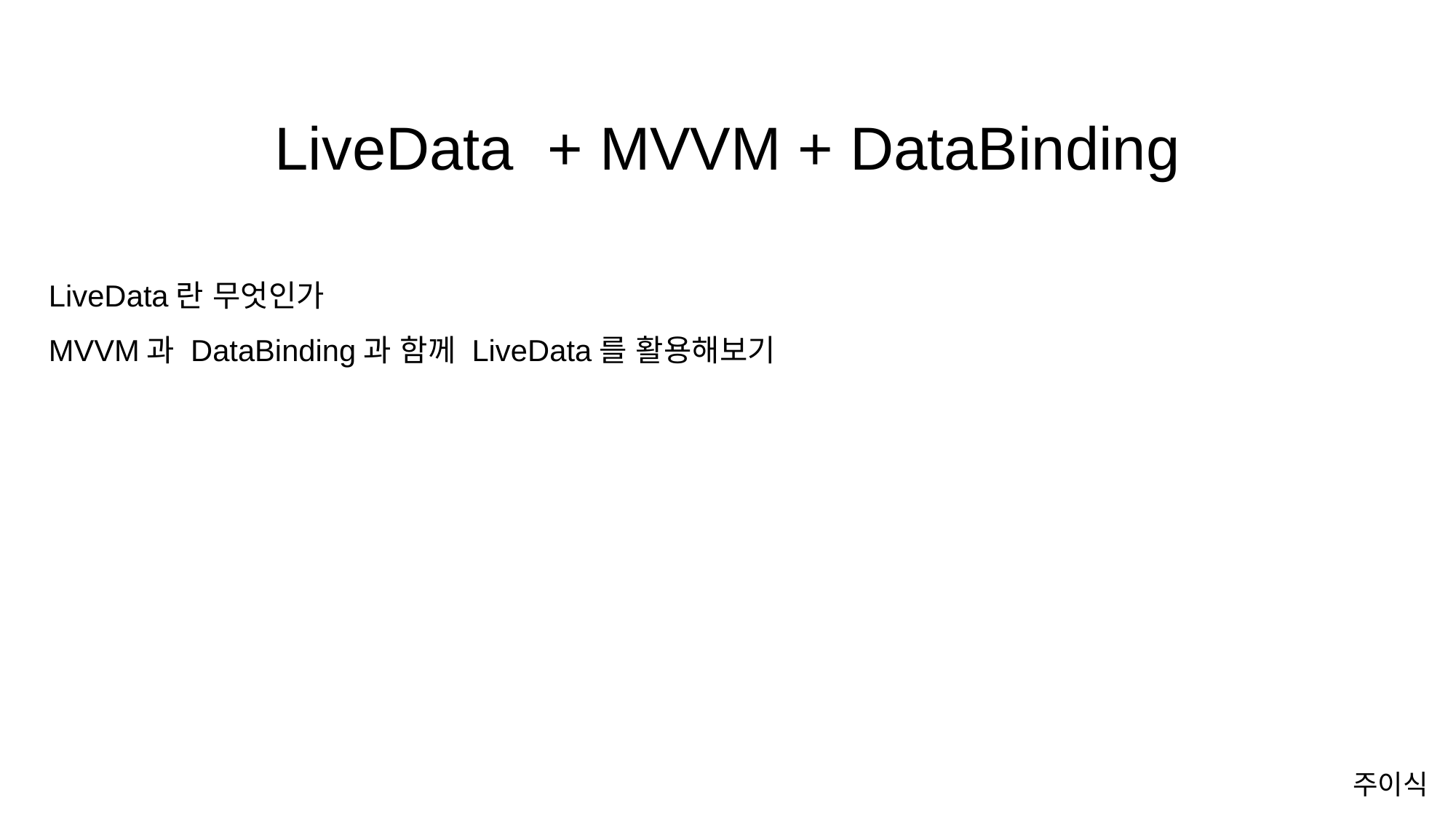

LiveData  + MVVM + DataBinding
LiveData란 무엇인가

MVVM과 DataBinding과 함께 LiveData를 활용해보기
주이식